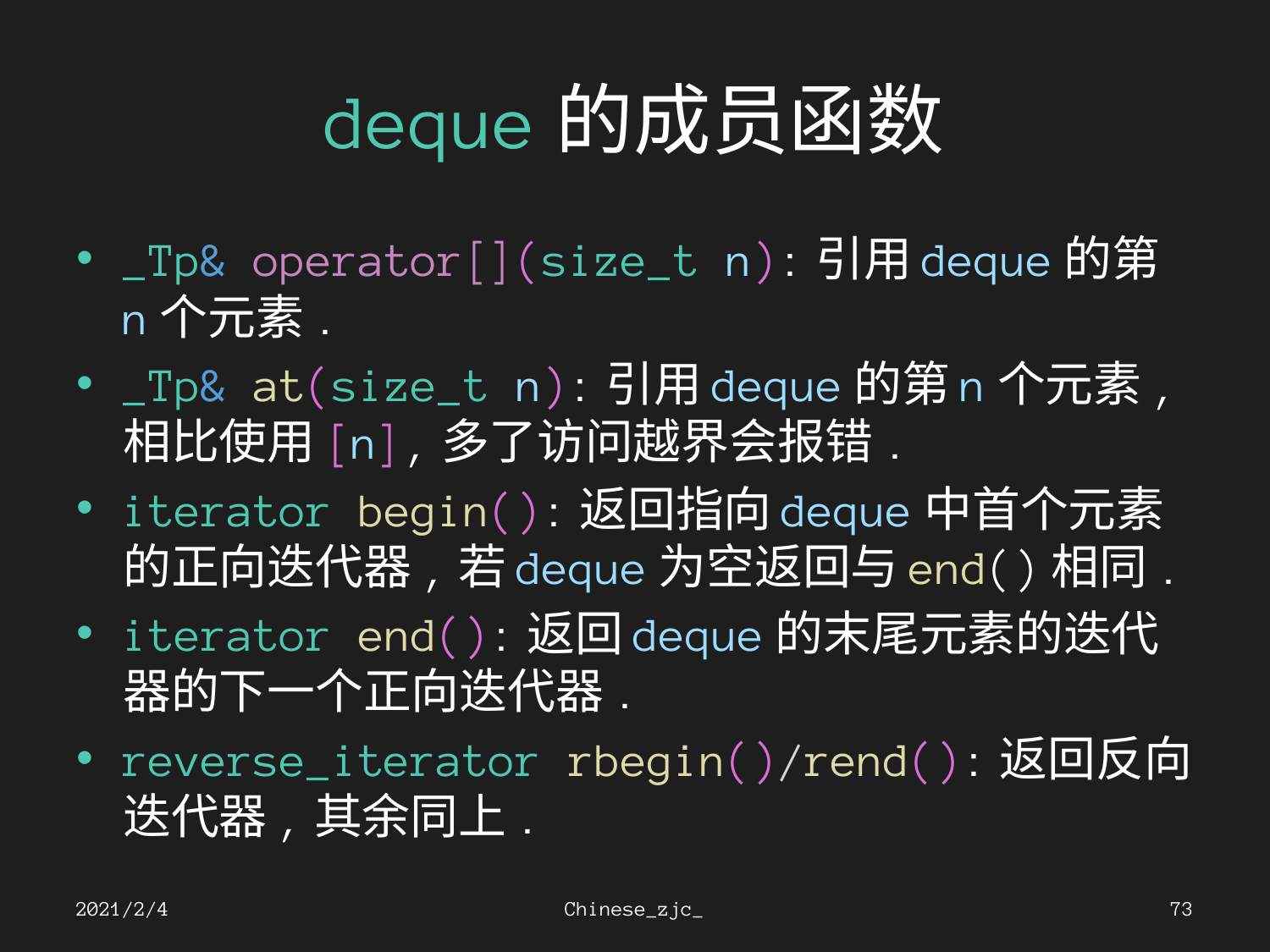

# deque的成员函数
_Tp& operator[](size_t n):引用deque的第n个元素.
_Tp& at(size_t n):引用deque的第n个元素,相比使用[n],多了访问越界会报错.
iterator begin():返回指向deque中首个元素的正向迭代器,若deque为空返回与end()相同.
iterator end():返回deque的末尾元素的迭代器的下一个正向迭代器.
reverse_iterator rbegin()/rend():返回反向迭代器,其余同上.
2021/2/4
Chinese_zjc_
73